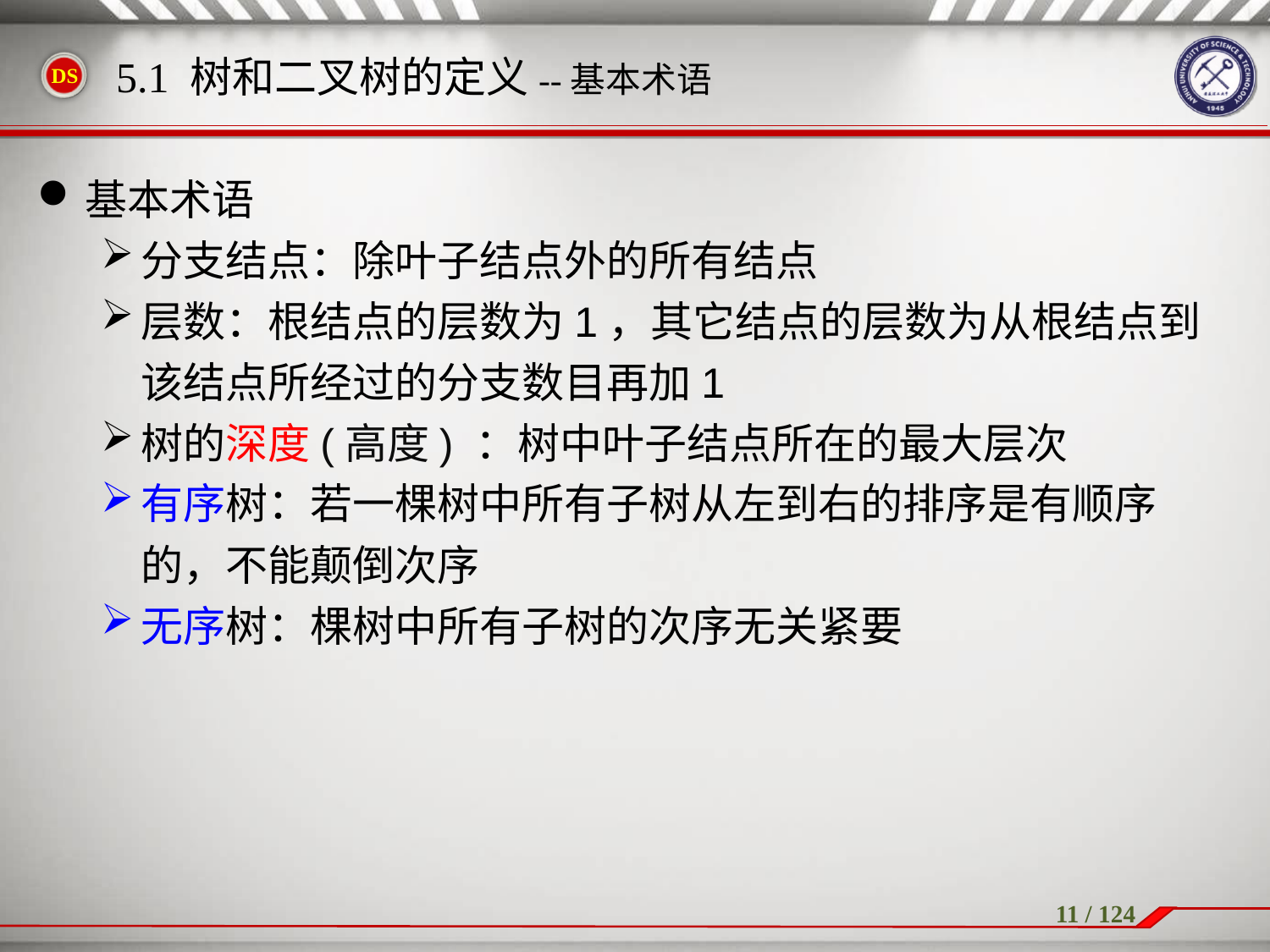

5.1 树和二叉树的定义--基本术语
基本术语
分支结点：除叶子结点外的所有结点
层数：根结点的层数为1，其它结点的层数为从根结点到该结点所经过的分支数目再加1
树的深度(高度) ：树中叶子结点所在的最大层次
有序树：若一棵树中所有子树从左到右的排序是有顺序的，不能颠倒次序
无序树：棵树中所有子树的次序无关紧要